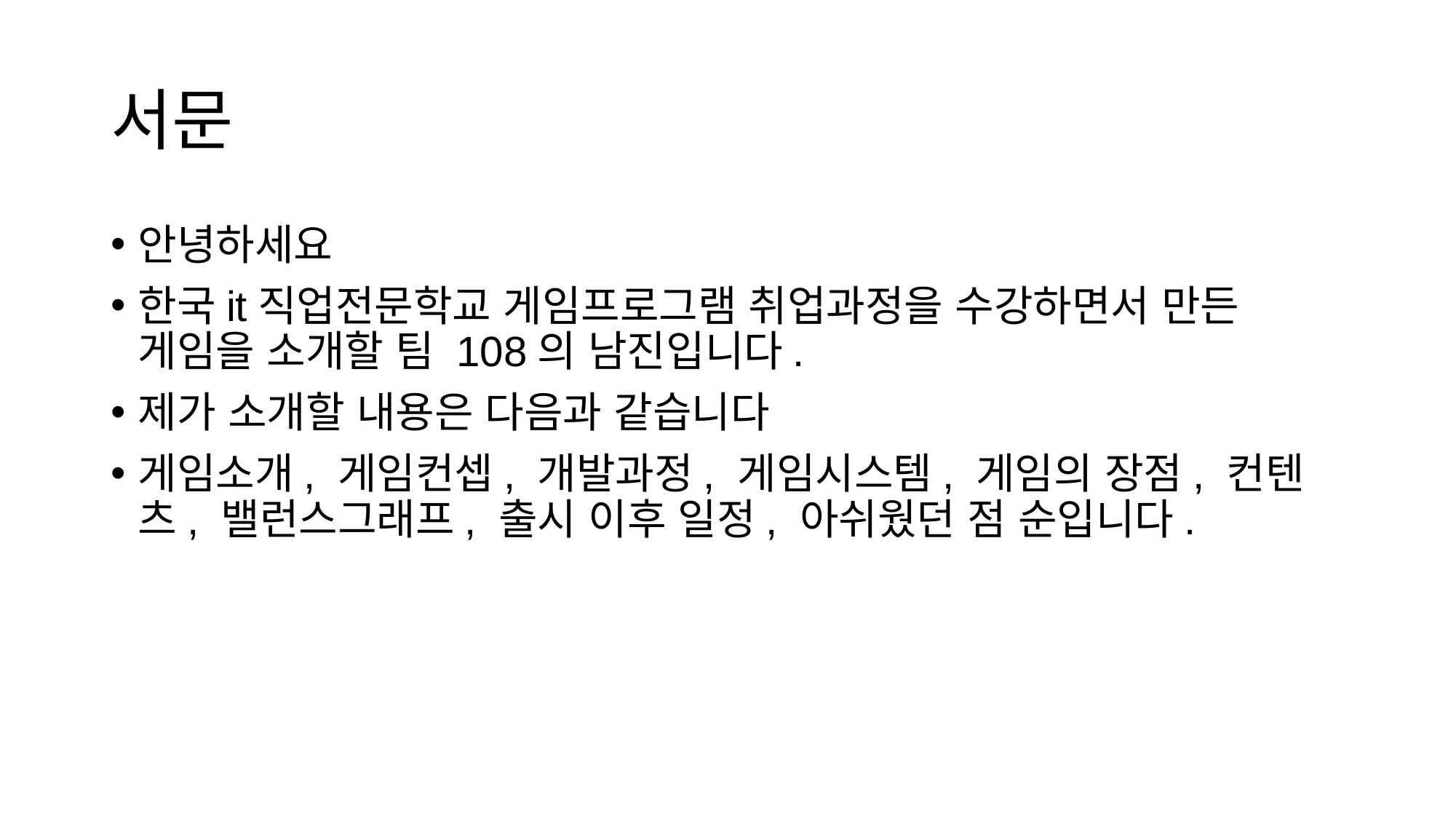

# 서문
안녕하세요
한국it직업전문학교 게임프로그램 취업과정을 수강하면서 만든 게임을 소개할 팀 108의 남진입니다.
제가 소개할 내용은 다음과 같습니다
게임소개, 게임컨셉, 개발과정, 게임시스템, 게임의 장점, 컨텐츠, 밸런스그래프, 출시 이후 일정, 아쉬웠던 점 순입니다.